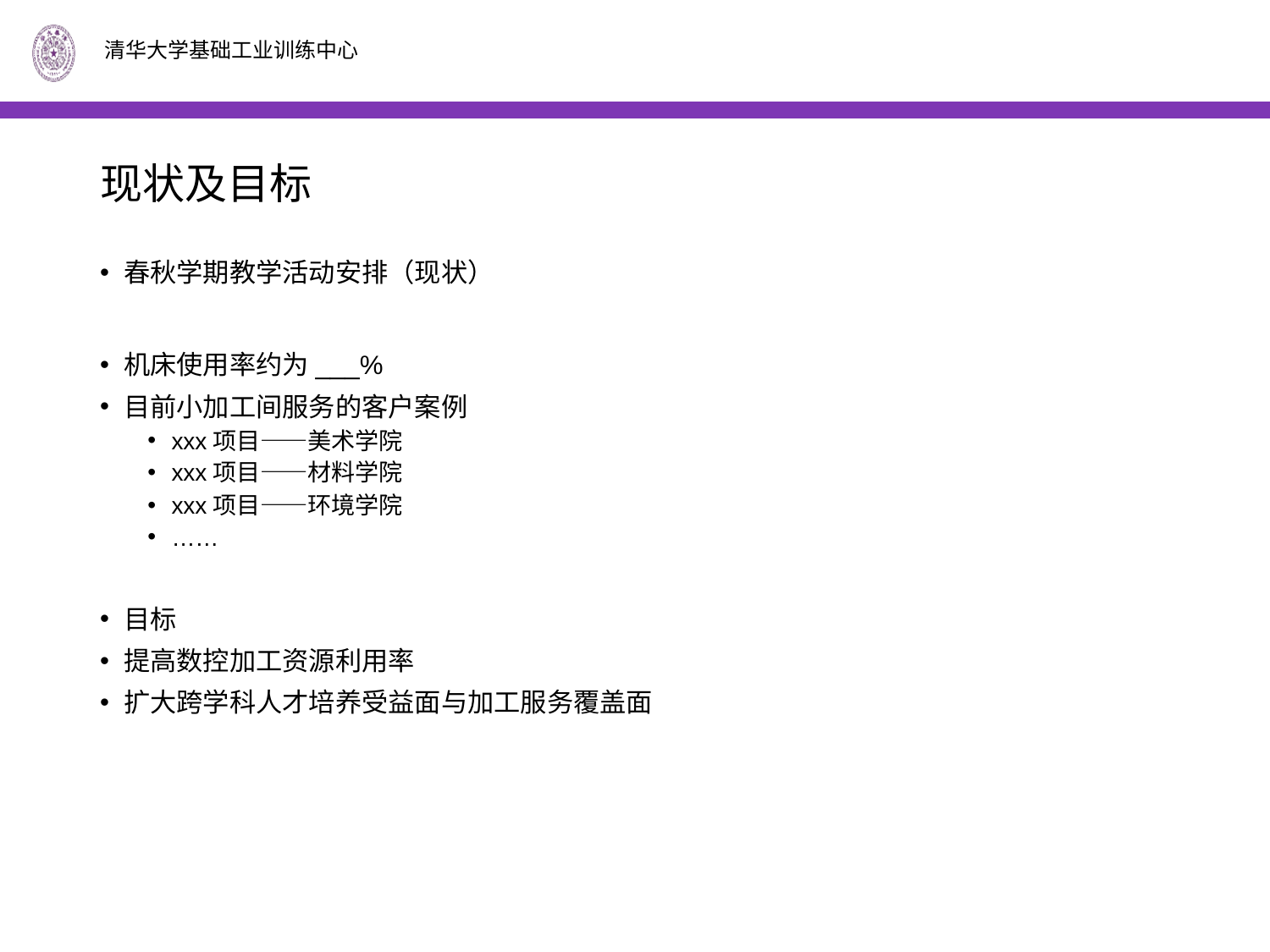

# 现状及目标
春秋学期教学活动安排（现状）

机床使用率约为___%
目前小加工间服务的客户案例
xxx项目——美术学院
xxx项目——材料学院
xxx项目——环境学院
……

目标
提高数控加工资源利用率
扩大跨学科人才培养受益面与加工服务覆盖面